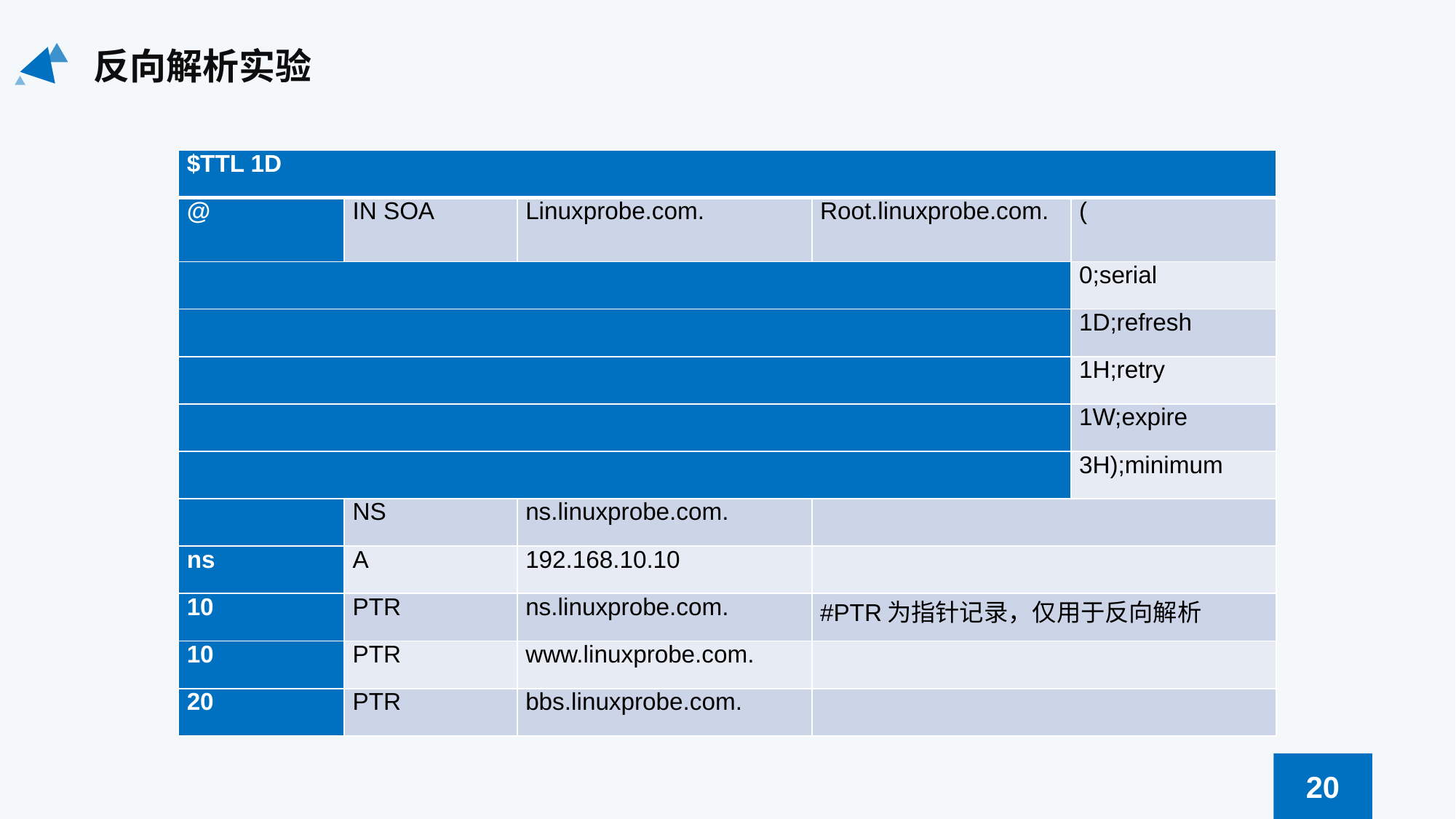

反向解析实验

| $TTL 1D |  |  |  |  |
| --- | --- | --- | --- | --- |
| @ | IN SOA | Linuxprobe.com. | Root.linuxprobe.com. | ( |
|  |  |  |  | 0;serial |
|  |  |  |  | 1D;refresh |
|  |  |  |  | 1H;retry |
|  |  |  |  | 1W;expire |
|  |  |  |  | 3H);minimum |
|  | NS | ns.linuxprobe.com. |  |  |
| ns | A | 192.168.10.10 |  |  |
| 10 | PTR | ns.linuxprobe.com. | #PTR为指针记录，仅用于反向解析 |  |
| 10 | PTR | www.linuxprobe.com. |  |  |
| 20 | PTR | bbs.linuxprobe.com. |  |  |

20